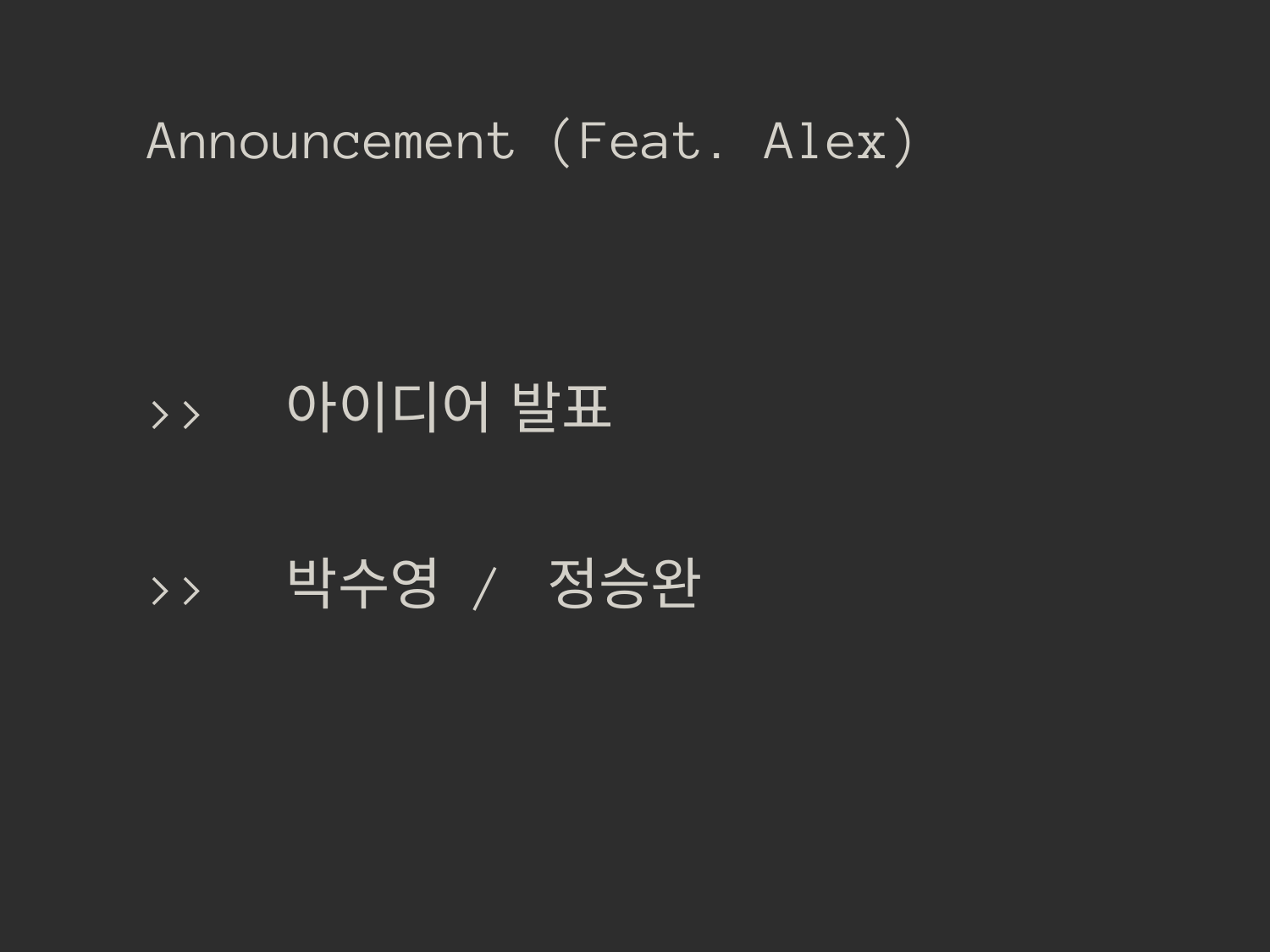

Announcement (Feat. Alex)
>>  아이디어 발표

>>  박수영 / 정승완